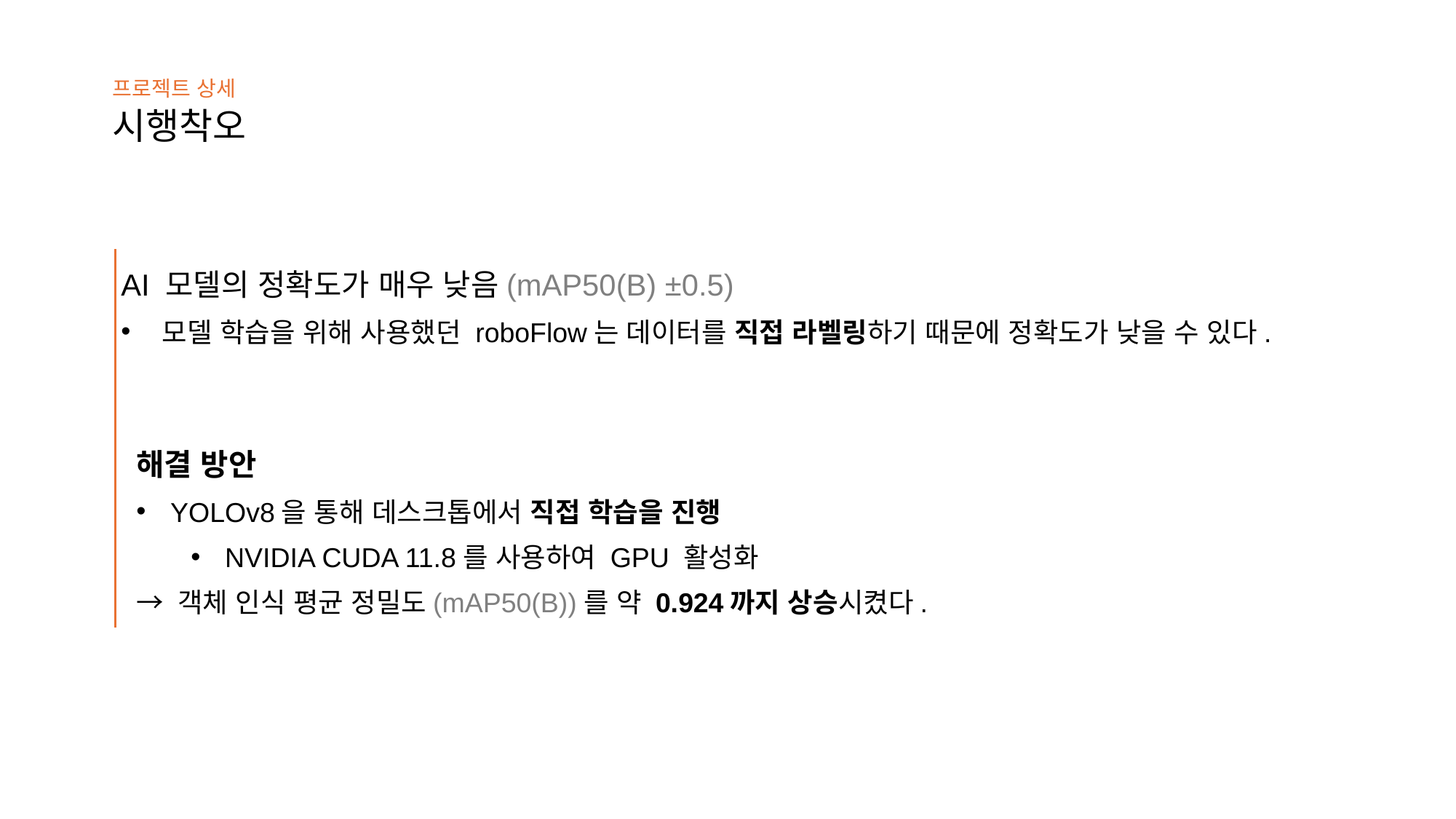

프로젝트 상세
시행착오
AI 모델의 정확도가 매우 낮음(mAP50(B) ±0.5)
모델 학습을 위해 사용했던 roboFlow는 데이터를 직접 라벨링하기 때문에 정확도가 낮을 수 있다.
해결 방안
YOLOv8을 통해 데스크톱에서 직접 학습을 진행
NVIDIA CUDA 11.8를 사용하여 GPU 활성화
→ 객체 인식 평균 정밀도(mAP50(B))를 약 0.924까지 상승시켰다.